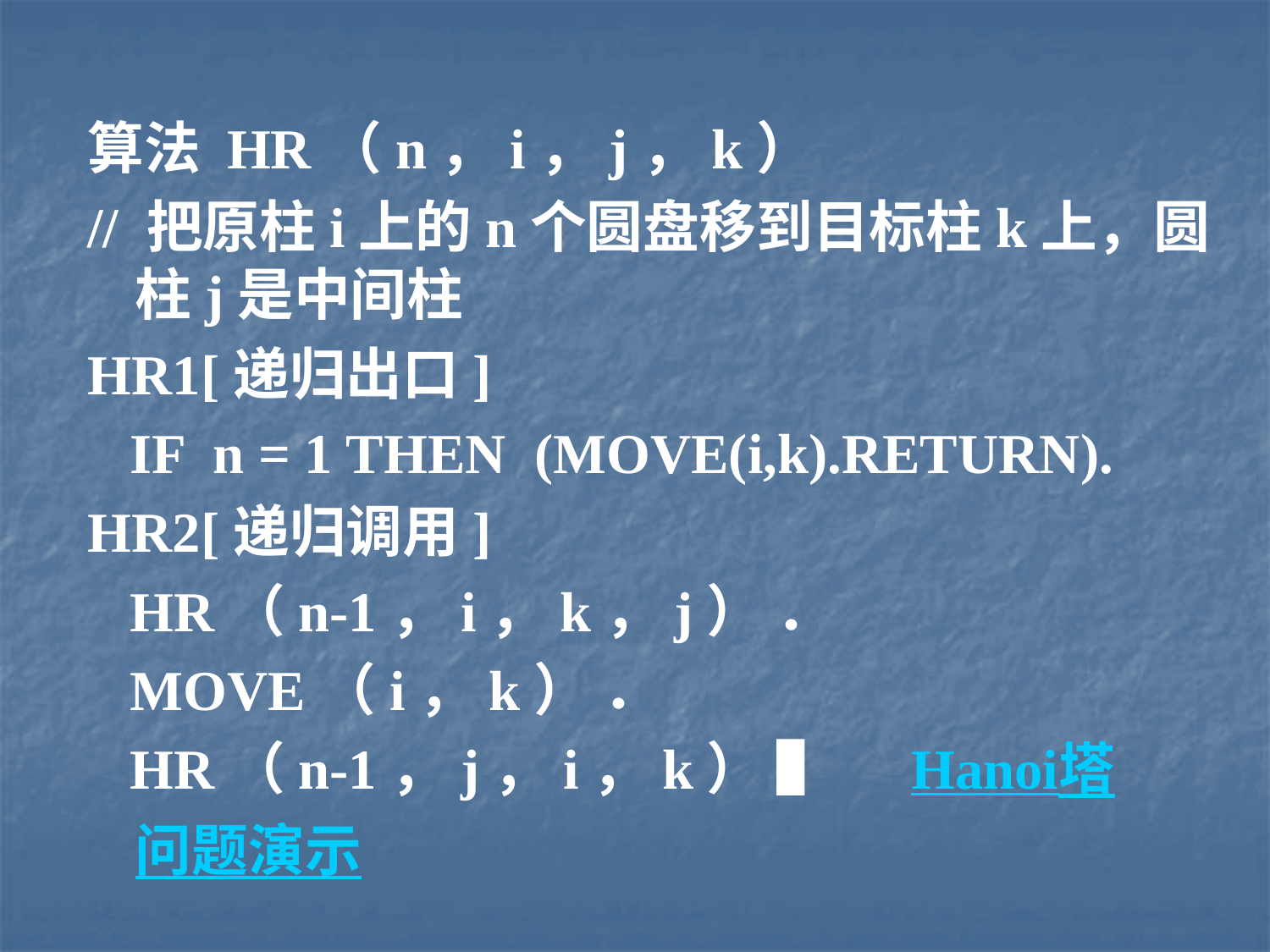

算法 HR（n，i，j，k）
// 把原柱i上的n个圆盘移到目标柱k上，圆柱j是中间柱
HR1[递归出口]
   IF  n = 1 THEN  (MOVE(i,k).RETURN).
HR2[递归调用]
   HR（n-1，i，k，j） ．
   MOVE（i，k） ．
   HR（n-1，j，i，k） ▌     Hanoi塔问题演示